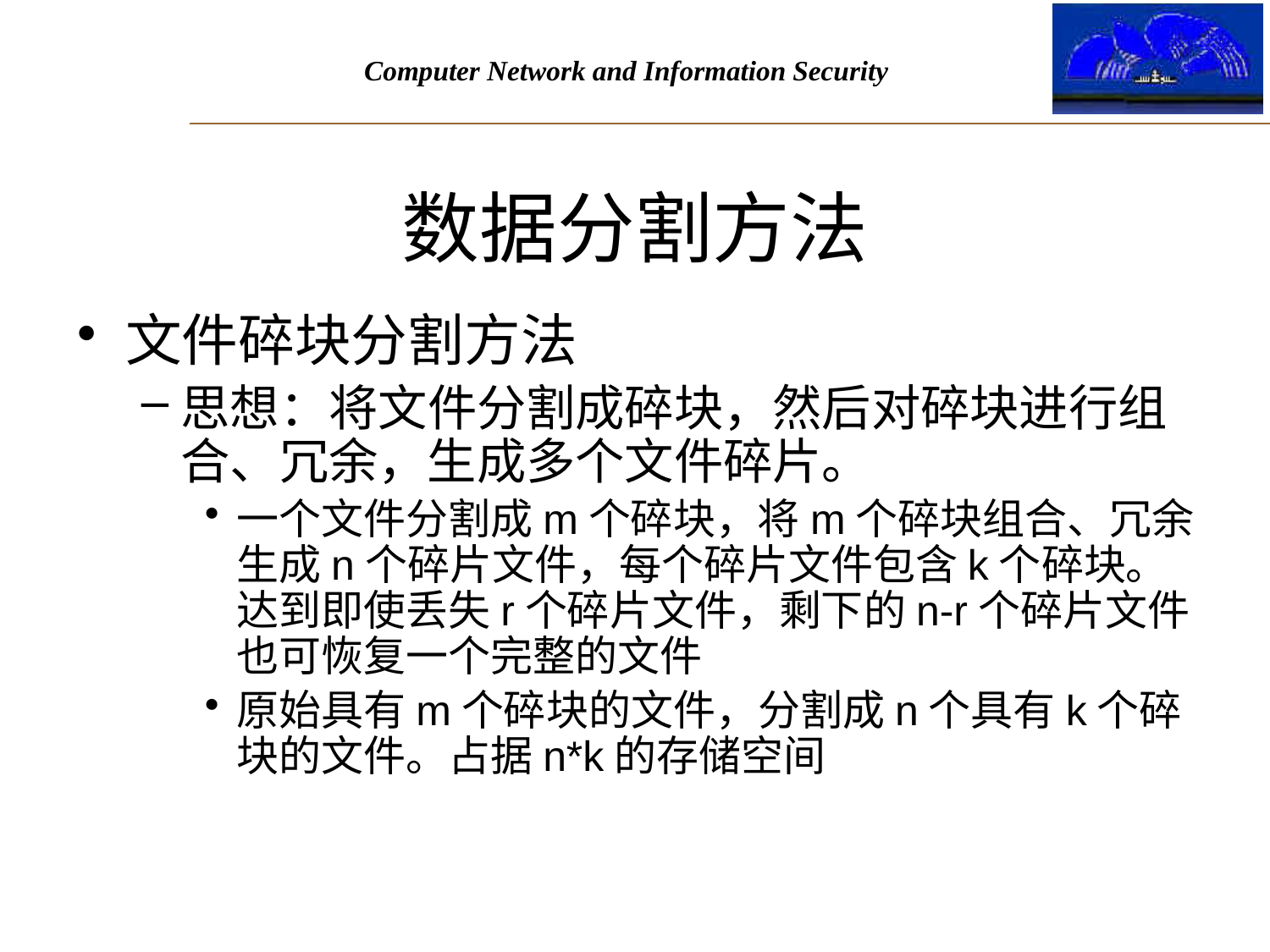

# 数据分割方法
文件碎块分割方法
思想：将文件分割成碎块，然后对碎块进行组合、冗余，生成多个文件碎片。
一个文件分割成m个碎块，将m个碎块组合、冗余生成n个碎片文件，每个碎片文件包含k个碎块。达到即使丢失r个碎片文件，剩下的n-r个碎片文件也可恢复一个完整的文件
原始具有m个碎块的文件，分割成n个具有k个碎块的文件。占据n*k的存储空间